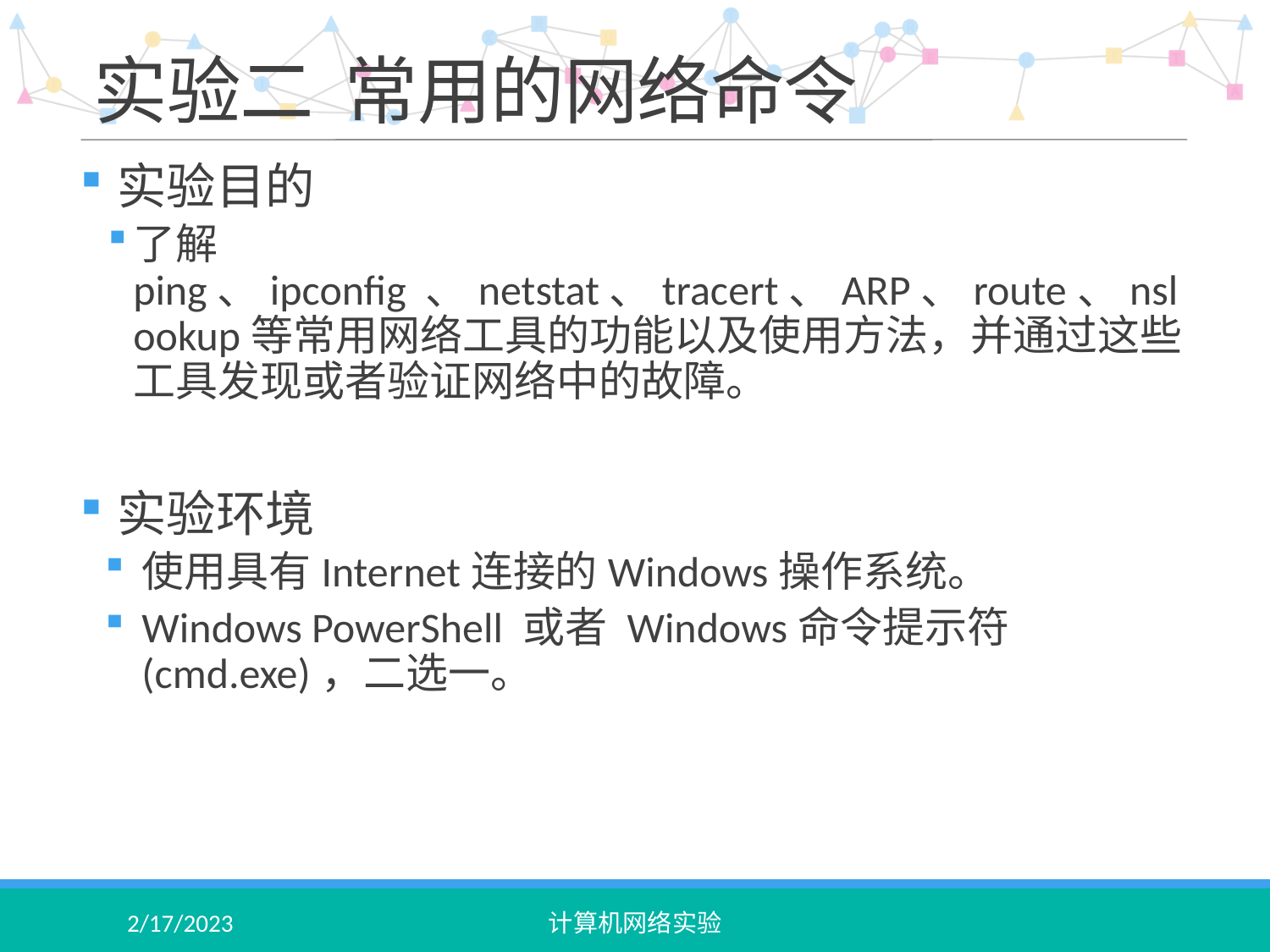

# 实验二  常用的网络命令
实验目的
了解ping、ipconfig 、netstat、tracert、ARP、route、nslookup等常用网络工具的功能以及使用方法，并通过这些工具发现或者验证网络中的故障。

实验环境
使用具有Internet连接的Windows操作系统。
Windows PowerShell 或者 Windows命令提示符(cmd.exe)，二选一。

2/17/2023
计算机网络实验
2